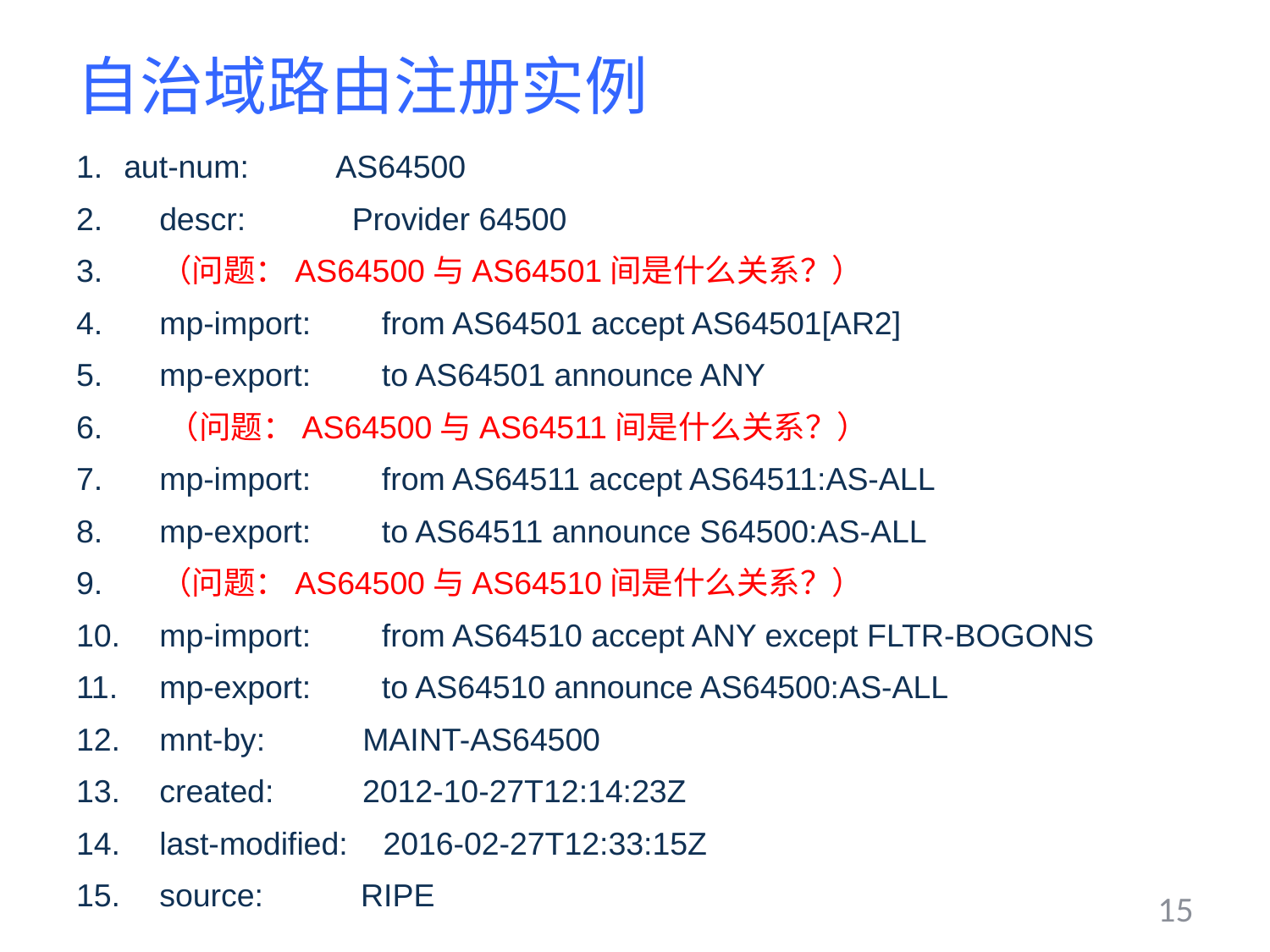

# 自治域路由注册实例
aut-num:          AS64500
    descr:            Provider 64500
    （问题：AS64500与AS64501间是什么关系？）
    mp-import:        from AS64501 accept AS64501[AR2]
    mp-export:        to AS64501 announce ANY
     （问题：AS64500与AS64511间是什么关系？）
    mp-import:        from AS64511 accept AS64511:AS-ALL
    mp-export:        to AS64511 announce S64500:AS-ALL
    （问题：AS64500与AS64510间是什么关系？）
    mp-import:        from AS64510 accept ANY except FLTR-BOGONS
    mp-export:        to AS64510 announce AS64500:AS-ALL
    mnt-by:           MAINT-AS64500
    created:          2012-10-27T12:14:23Z
    last-modified:    2016-02-27T12:33:15Z
    source:           RIPE
15